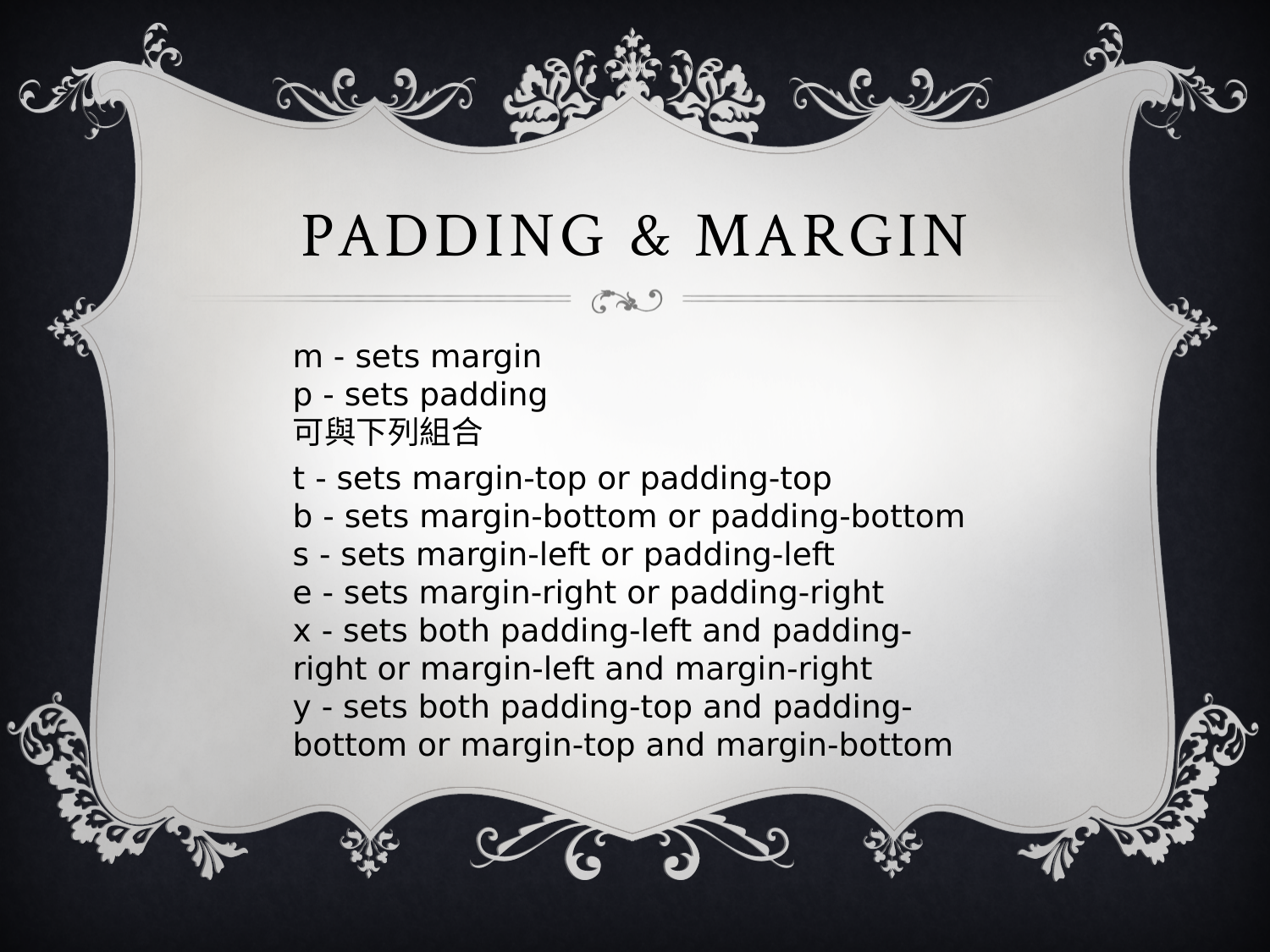

# Padding & margin
m - sets margin
p - sets padding
可與下列組合
t - sets margin-top or padding-top
b - sets margin-bottom or padding-bottom
s - sets margin-left or padding-left
e - sets margin-right or padding-right
x - sets both padding-left and padding-right or margin-left and margin-right
y - sets both padding-top and padding-bottom or margin-top and margin-bottom